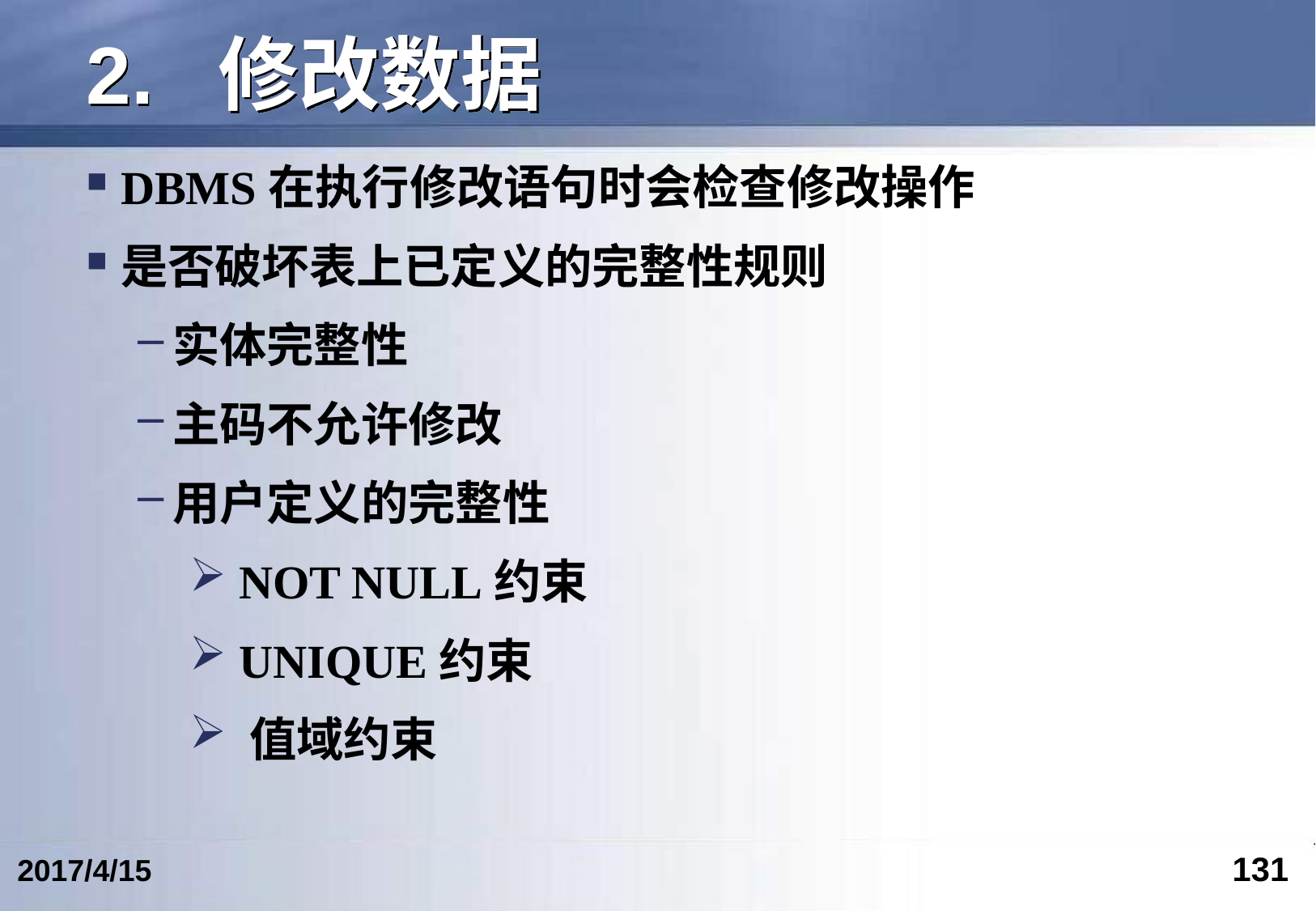

# 2.  修改数据
DBMS在执行修改语句时会检查修改操作
是否破坏表上已定义的完整性规则
实体完整性
主码不允许修改
用户定义的完整性
 NOT NULL约束
 UNIQUE约束
 值域约束
131
2017/4/15